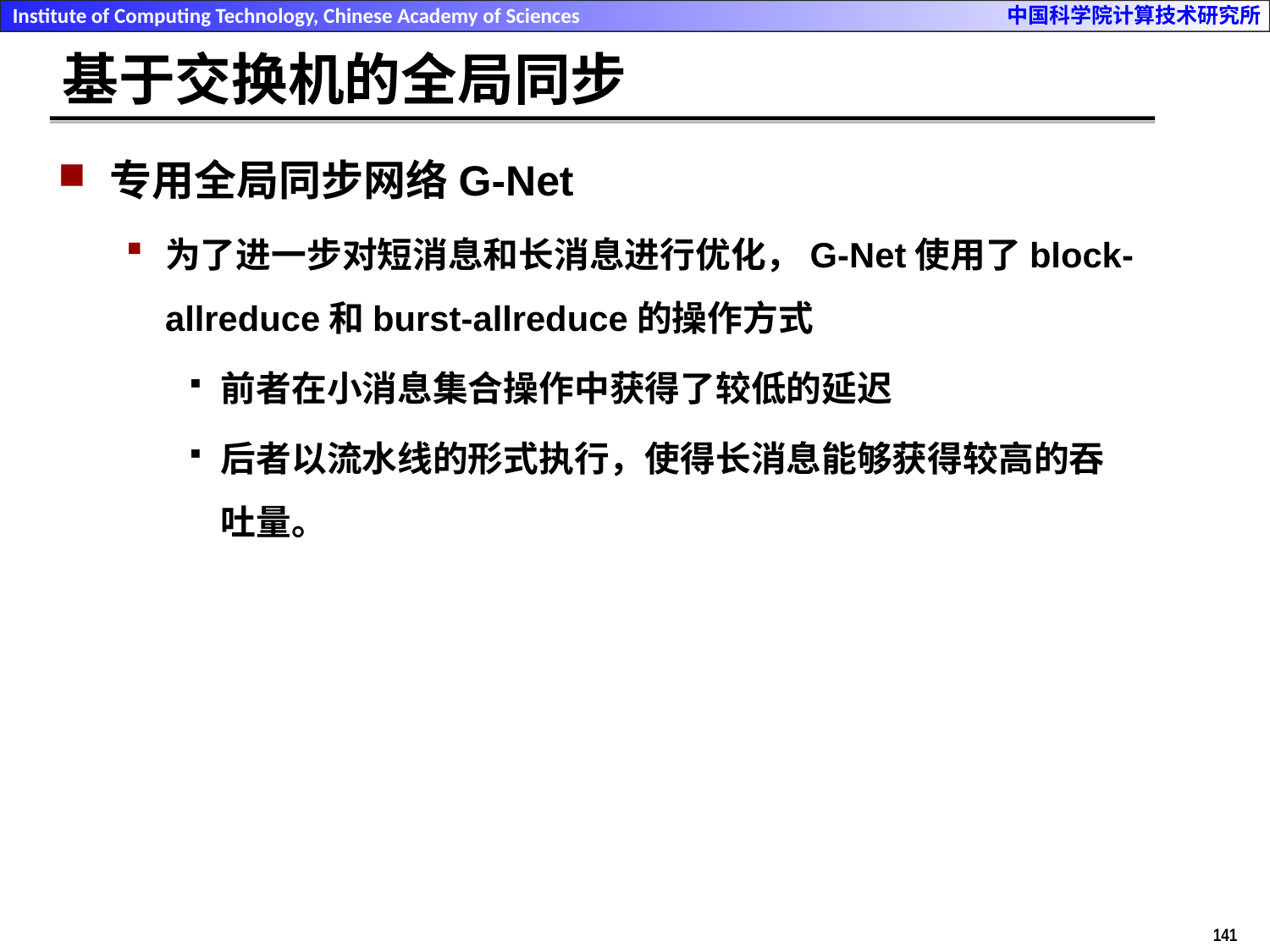

基于交换机的全局同步
专用全局同步网络G-Net
为了进一步对短消息和长消息进行优化，G-Net使用了block-allreduce和burst-allreduce的操作方式
前者在小消息集合操作中获得了较低的延迟
后者以流水线的形式执行，使得长消息能够获得较高的吞吐量。